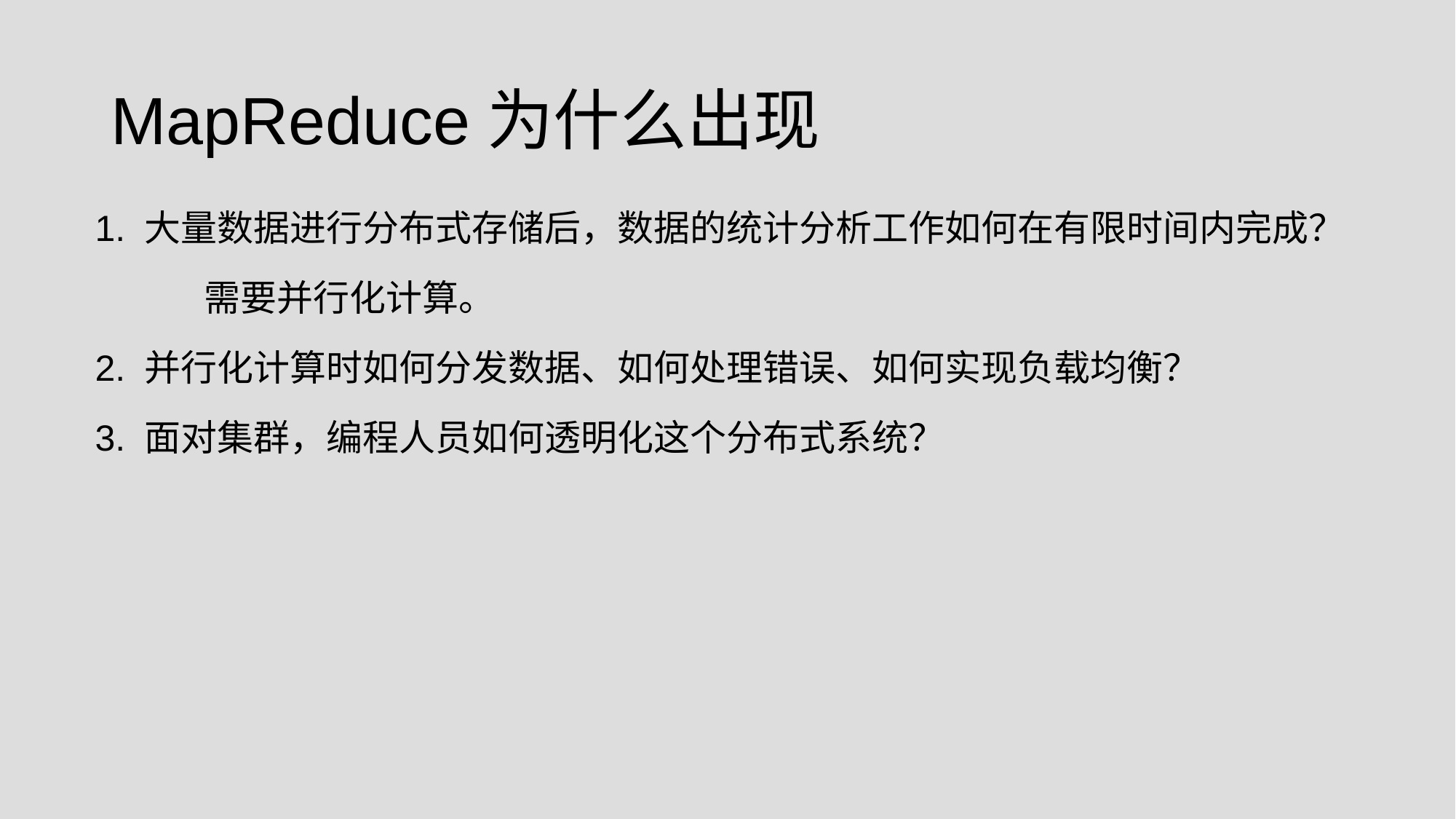

# MapReduce为什么出现
1. 大量数据进行分布式存储后，数据的统计分析工作如何在有限时间内完成？
	需要并行化计算。
2. 并行化计算时如何分发数据、如何处理错误、如何实现负载均衡？
3. 面对集群，编程人员如何透明化这个分布式系统？